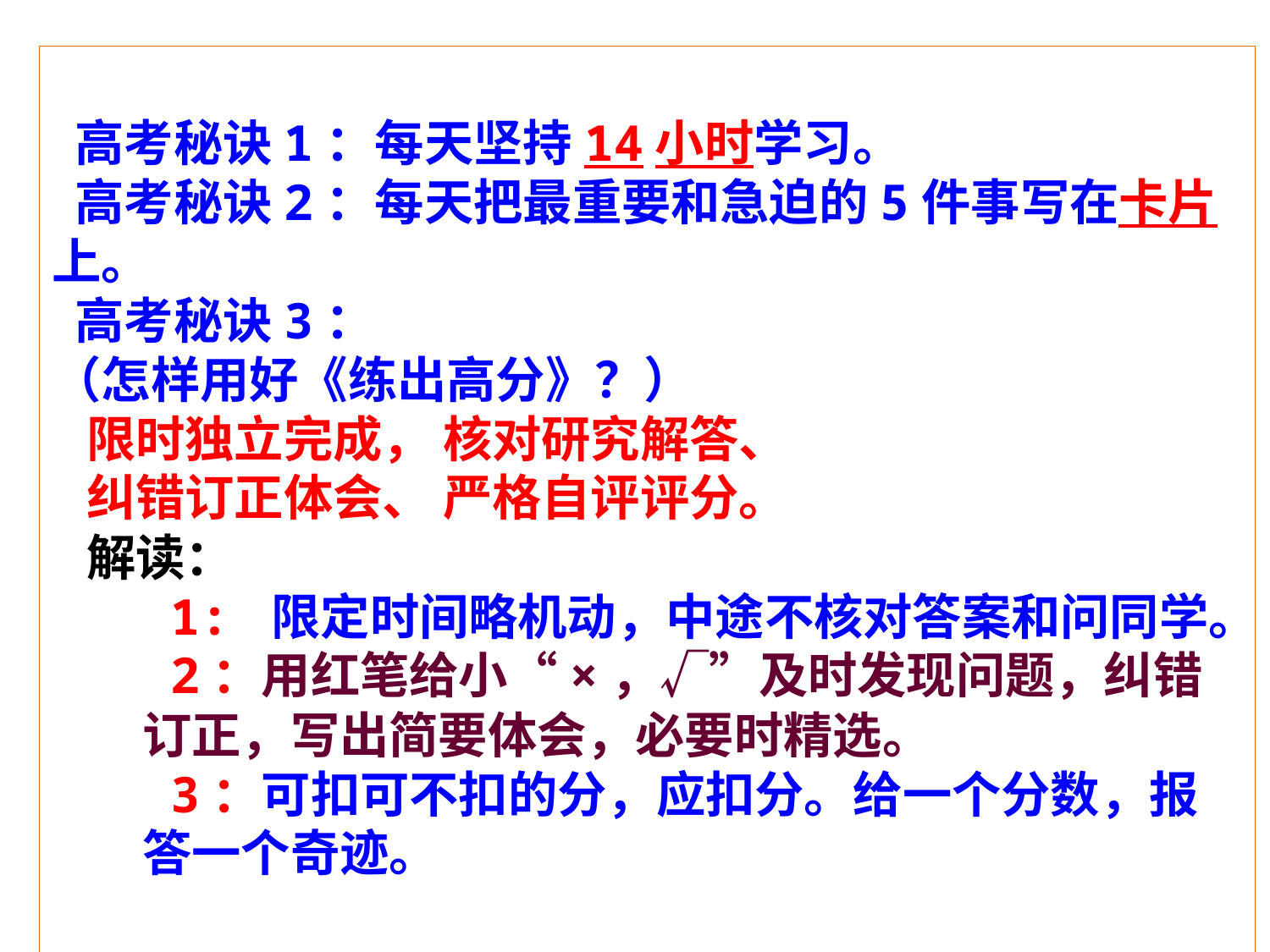

高考秘诀1：每天坚持14小时学习。
 高考秘诀2：每天把最重要和急迫的5件事写在卡片上。
 高考秘诀3：
（怎样用好《练出高分》？）
  限时独立完成， 核对研究解答、
  纠错订正体会、 严格自评评分。
  解读：
    1: 限定时间略机动，中途不核对答案和问同学。
    2：用红笔给小“×，√”及时发现问题，纠错
       订正，写出简要体会，必要时精选。
    3：可扣可不扣的分，应扣分。给一个分数，报
       答一个奇迹。